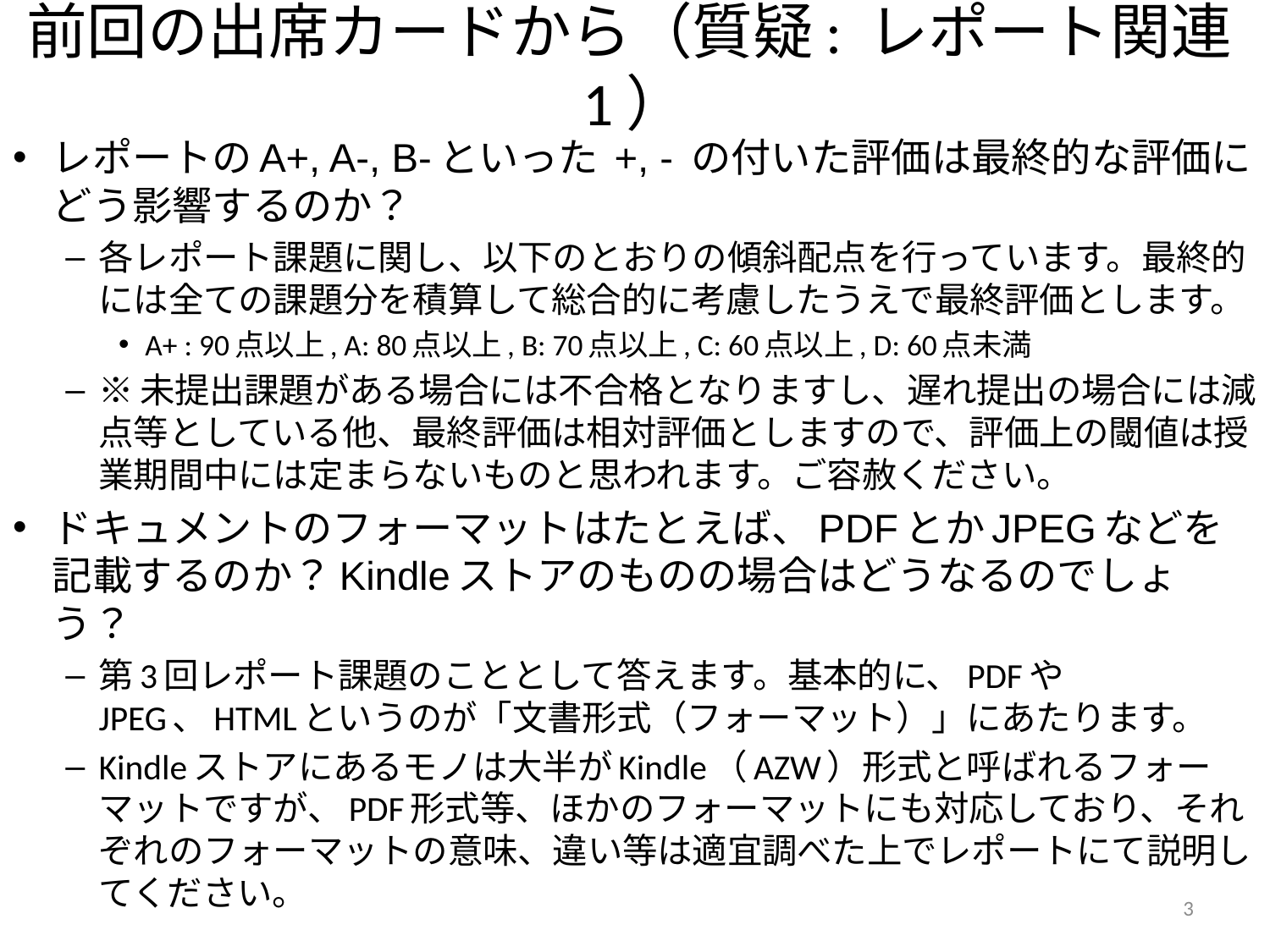

# 前回の出席カードから（質疑: レポート関連1）
レポートのA+, A-, B-といった +, - の付いた評価は最終的な評価にどう影響するのか？
各レポート課題に関し、以下のとおりの傾斜配点を行っています。最終的には全ての課題分を積算して総合的に考慮したうえで最終評価とします。
A+ : 90点以上, A: 80点以上, B: 70点以上, C: 60点以上, D: 60点未満
※未提出課題がある場合には不合格となりますし、遅れ提出の場合には減点等としている他、最終評価は相対評価としますので、評価上の閾値は授業期間中には定まらないものと思われます。ご容赦ください。
ドキュメントのフォーマットはたとえば、PDFとかJPEGなどを記載するのか？Kindleストアのものの場合はどうなるのでしょう？
第3回レポート課題のこととして答えます。基本的に、PDFやJPEG、HTMLというのが「文書形式（フォーマット）」にあたります。
Kindleストアにあるモノは大半がKindle（AZW）形式と呼ばれるフォーマットですが、PDF形式等、ほかのフォーマットにも対応しており、それぞれのフォーマットの意味、違い等は適宜調べた上でレポートにて説明してください。
3